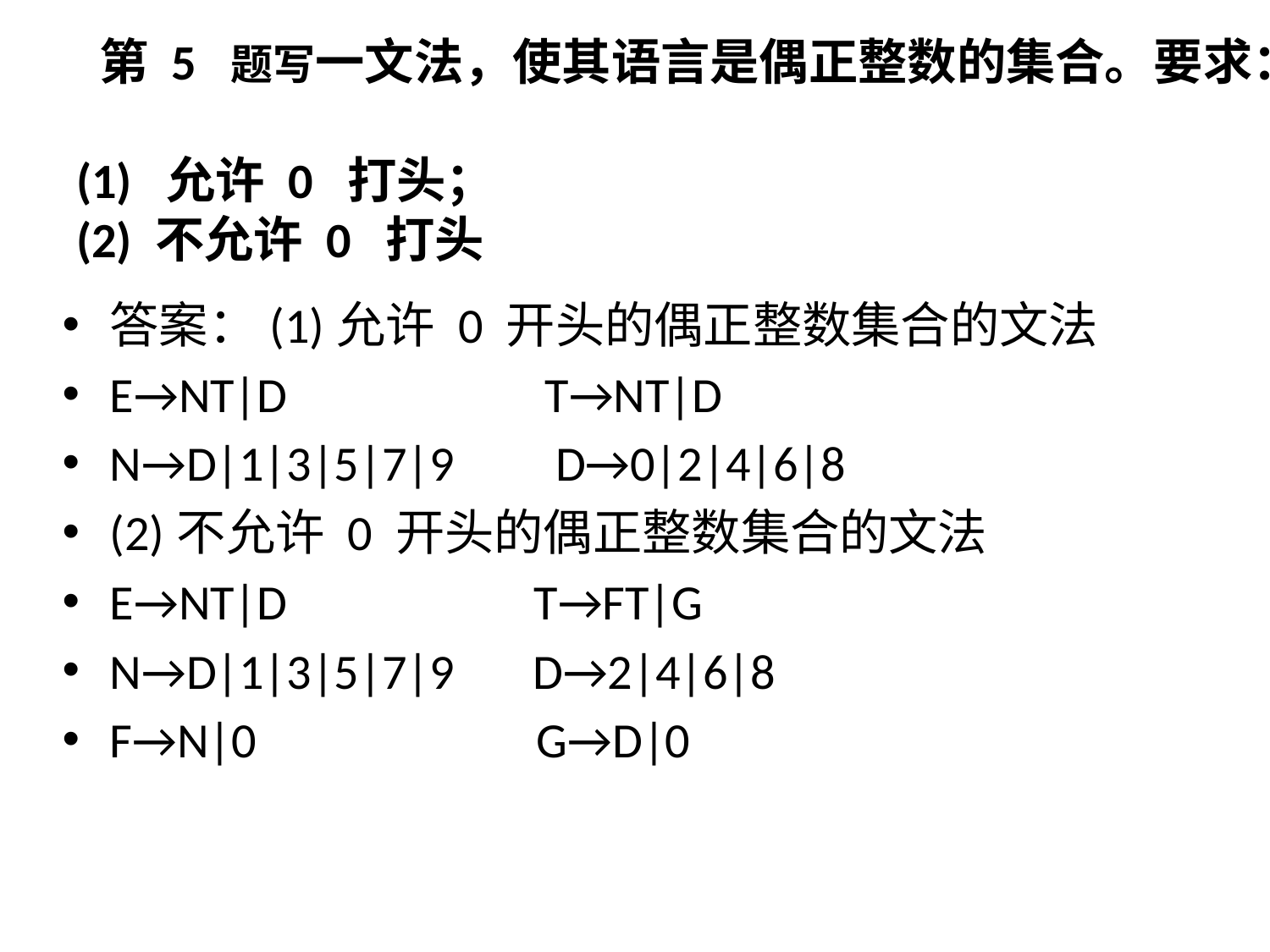

# 第 5  题写一文法，使其语言是偶正整数的集合。要求： (1)  允许 0  打头； (2) 不允许 0  打头
答案：(1)允许 0 开头的偶正整数集合的文法
E→NT|D                       T→NT|D
N→D|1|3|5|7|9         D→0|2|4|6|8
(2)不允许 0 开头的偶正整数集合的文法
E→NT|D                      T→FT|G
N→D|1|3|5|7|9       D→2|4|6|8
F→N|0                         G→D|0